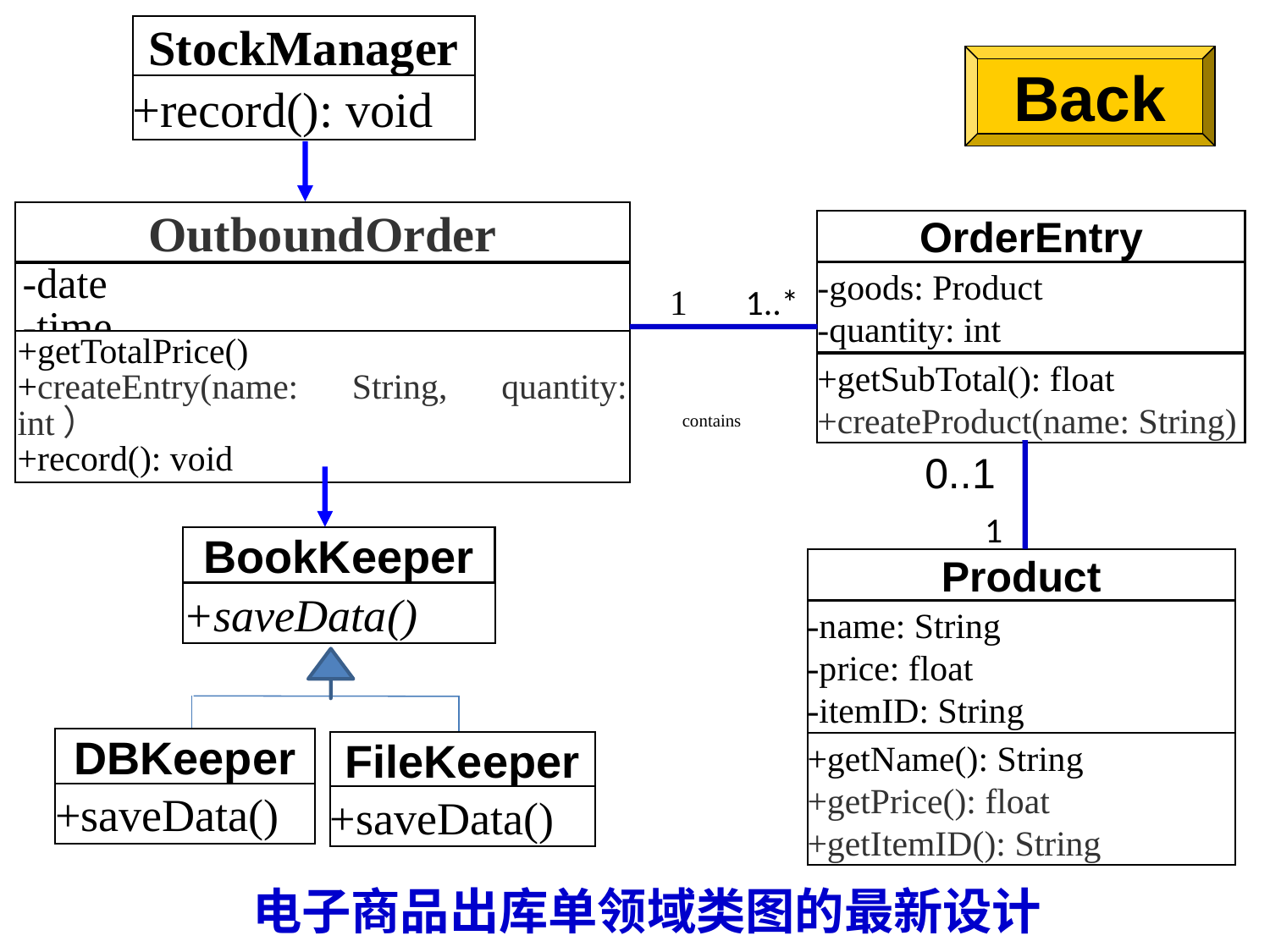

StockManager
Back
+record(): void

OutboundOrder
OrderEntry
-goods: Product
-quantity: int
-date
-time
1
1..*

+getTotalPrice()
+createEntry(name: String, quantity: int）
+record(): void
+getSubTotal(): float
+createProduct(name: String)
contains

0..1

1
BookKeeper
Product
+saveData()
-name: String
-price: float
-itemID: String

DBKeeper
FileKeeper
+getName(): String
+getPrice(): float
+getItemID(): String
+saveData()
+saveData()
电子商品出库单领域类图的最新设计